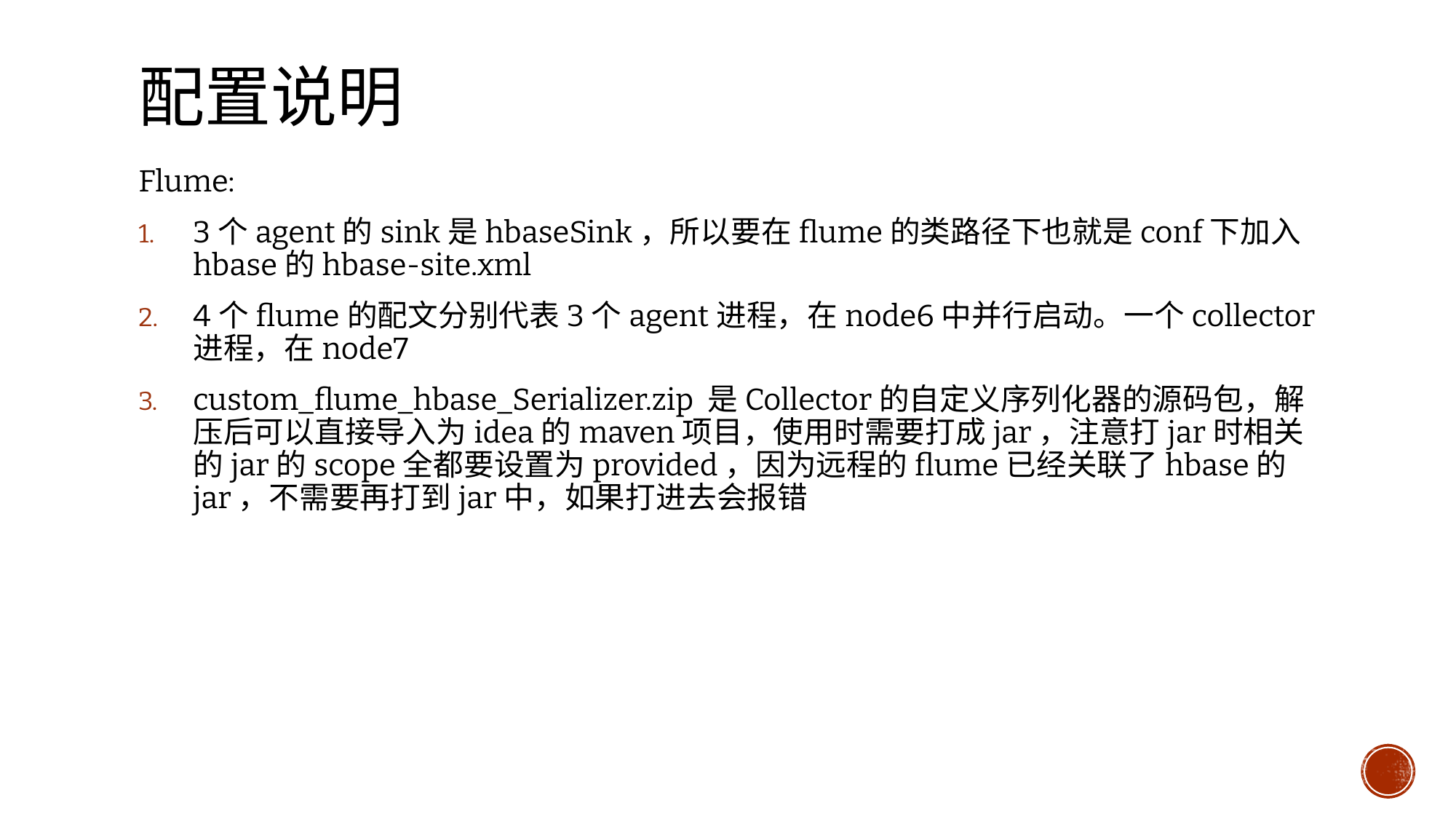

# 配置说明
Flume:
3个agent的sink是hbaseSink，所以要在flume的类路径下也就是conf下加入hbase的hbase-site.xml
4个flume的配文分别代表3个agent进程，在node6中并行启动。一个collector进程，在node7
custom_flume_hbase_Serializer.zip 是Collector的自定义序列化器的源码包，解压后可以直接导入为idea的maven项目，使用时需要打成jar，注意打jar时相关的jar的scope全都要设置为provided，因为远程的flume已经关联了hbase的jar，不需要再打到jar中，如果打进去会报错